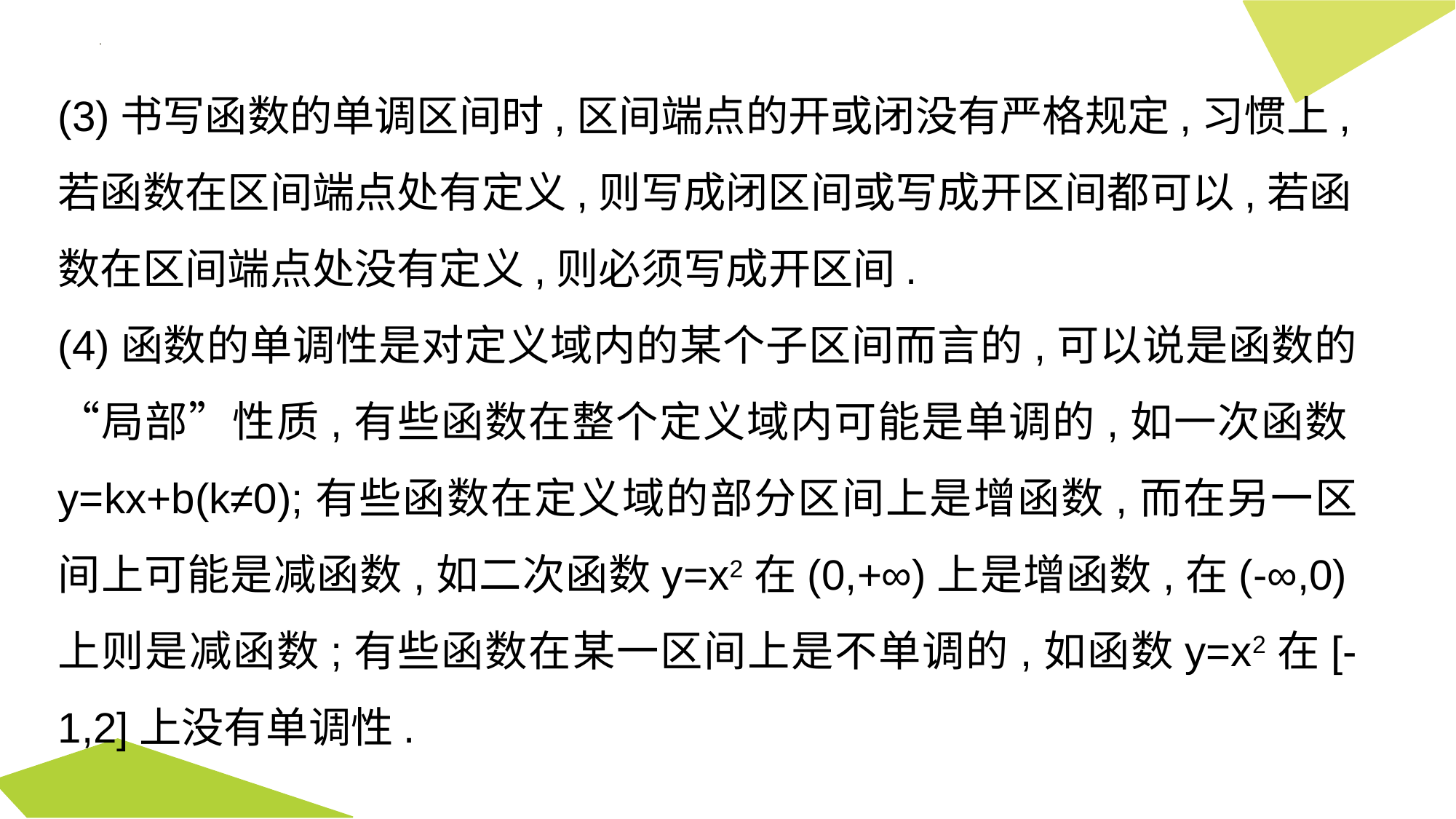

(3)书写函数的单调区间时,区间端点的开或闭没有严格规定,习惯上,若函数在区间端点处有定义,则写成闭区间或写成开区间都可以,若函数在区间端点处没有定义,则必须写成开区间.
(4)函数的单调性是对定义域内的某个子区间而言的,可以说是函数的“局部”性质,有些函数在整个定义域内可能是单调的,如一次函数y=kx+b(k≠0);有些函数在定义域的部分区间上是增函数,而在另一区间上可能是减函数,如二次函数y=x2在(0,+∞)上是增函数,在(-∞,0)上则是减函数;有些函数在某一区间上是不单调的,如函数y=x2在[-1,2]上没有单调性.